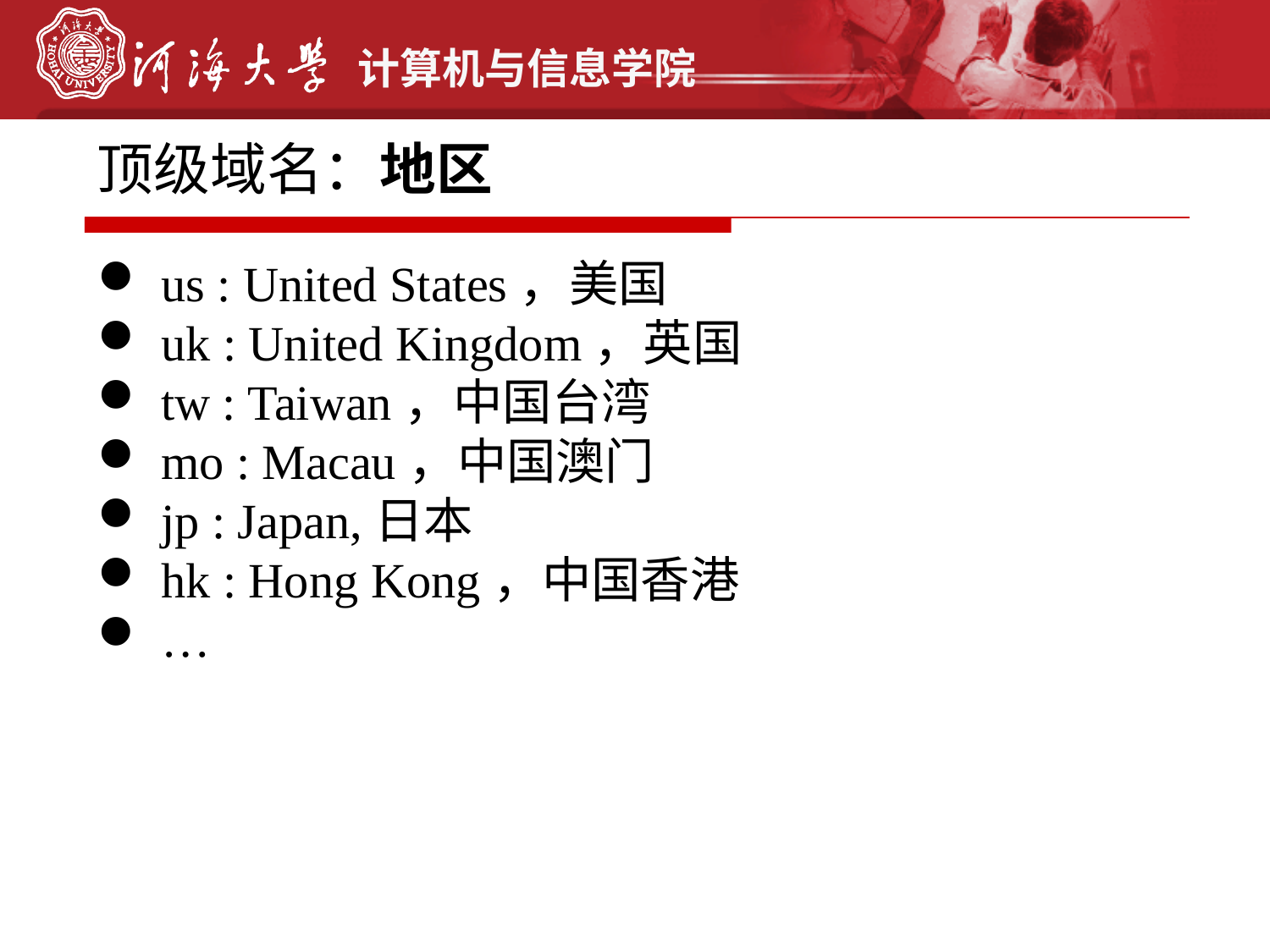

顶级域名：地区
us : United States，美国
uk : United Kingdom，英国
tw : Taiwan，中国台湾
mo : Macau，中国澳门
jp : Japan,日本
hk : Hong Kong，中国香港
…